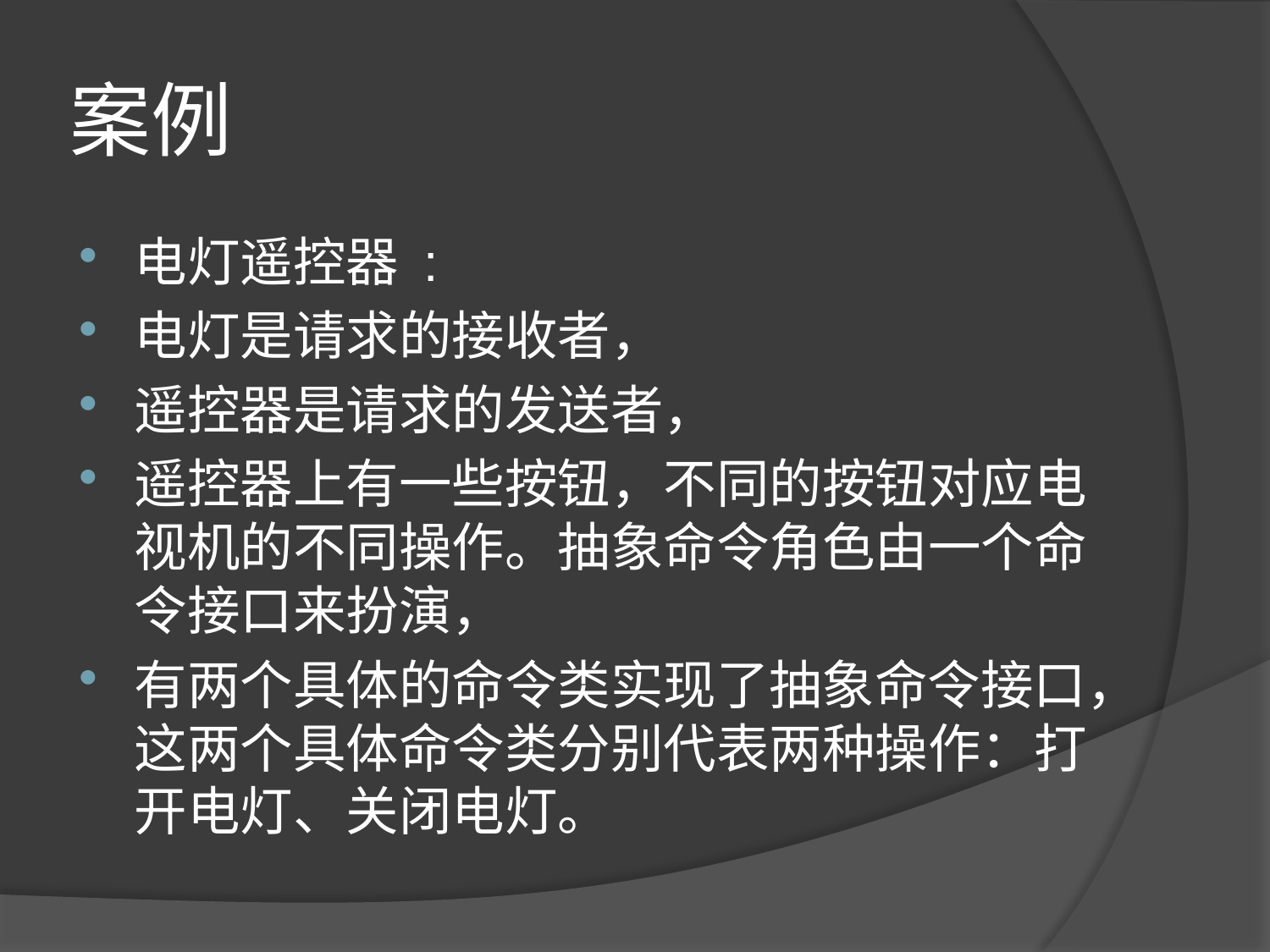

# 案例
电灯遥控器 :
电灯是请求的接收者，
遥控器是请求的发送者，
遥控器上有一些按钮，不同的按钮对应电视机的不同操作。抽象命令角色由一个命令接口来扮演，
有两个具体的命令类实现了抽象命令接口，这两个具体命令类分别代表两种操作：打开电灯、关闭电灯。